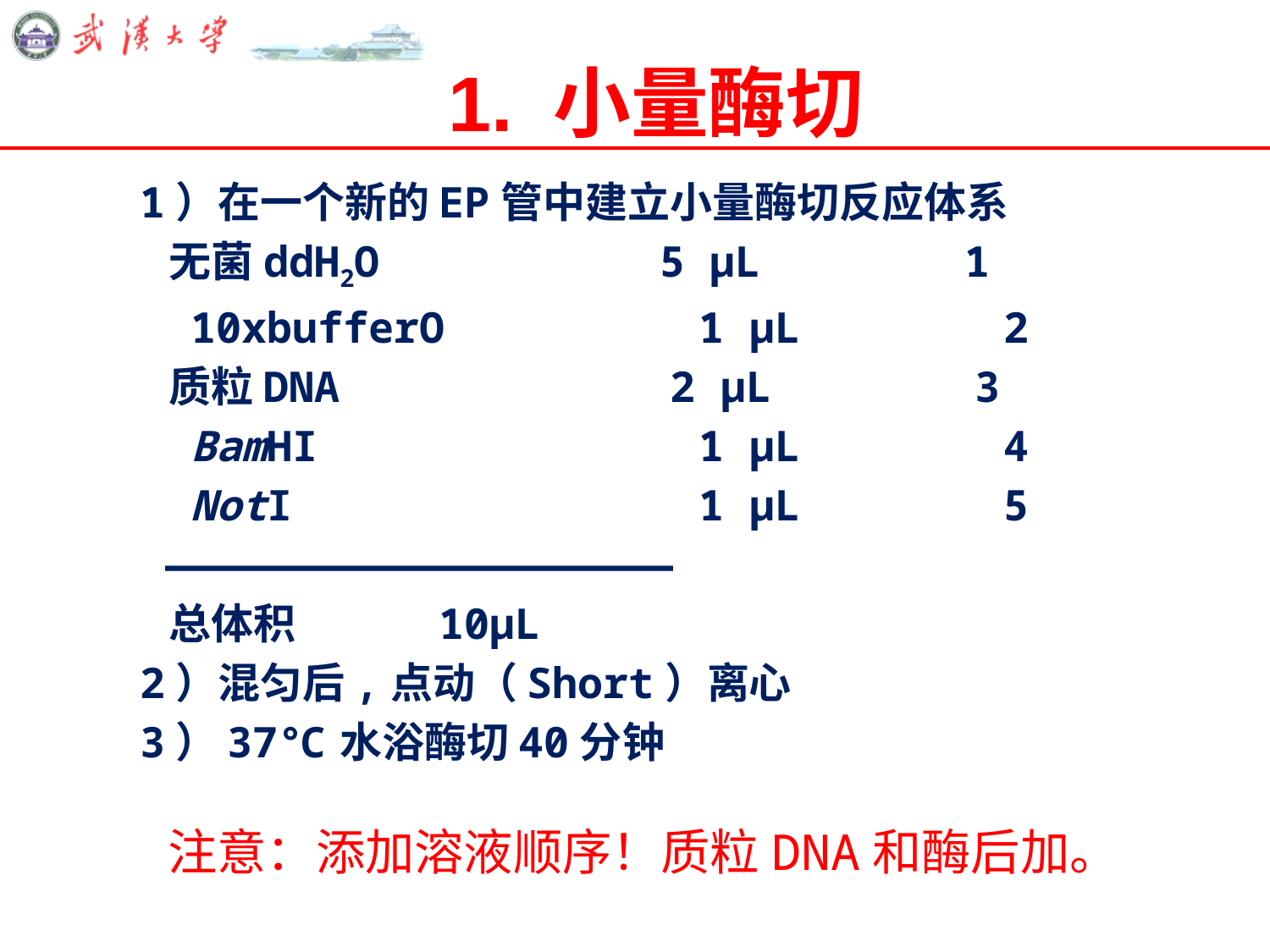

# 1. 小量酶切

1）在一个新的EP管中建立小量酶切反应体系
  无菌ddH2O           5 μL        1
  10xbufferO          1 μL        2
  质粒DNA             2 μL        3
  BamHI               1 μL        4
  NotI                1 μL        5
 ————————————————————
  总体积              10μL
2）混匀后,点动（Short）离心
3）37℃水浴酶切40分钟

注意：添加溶液顺序！质粒DNA和酶后加。